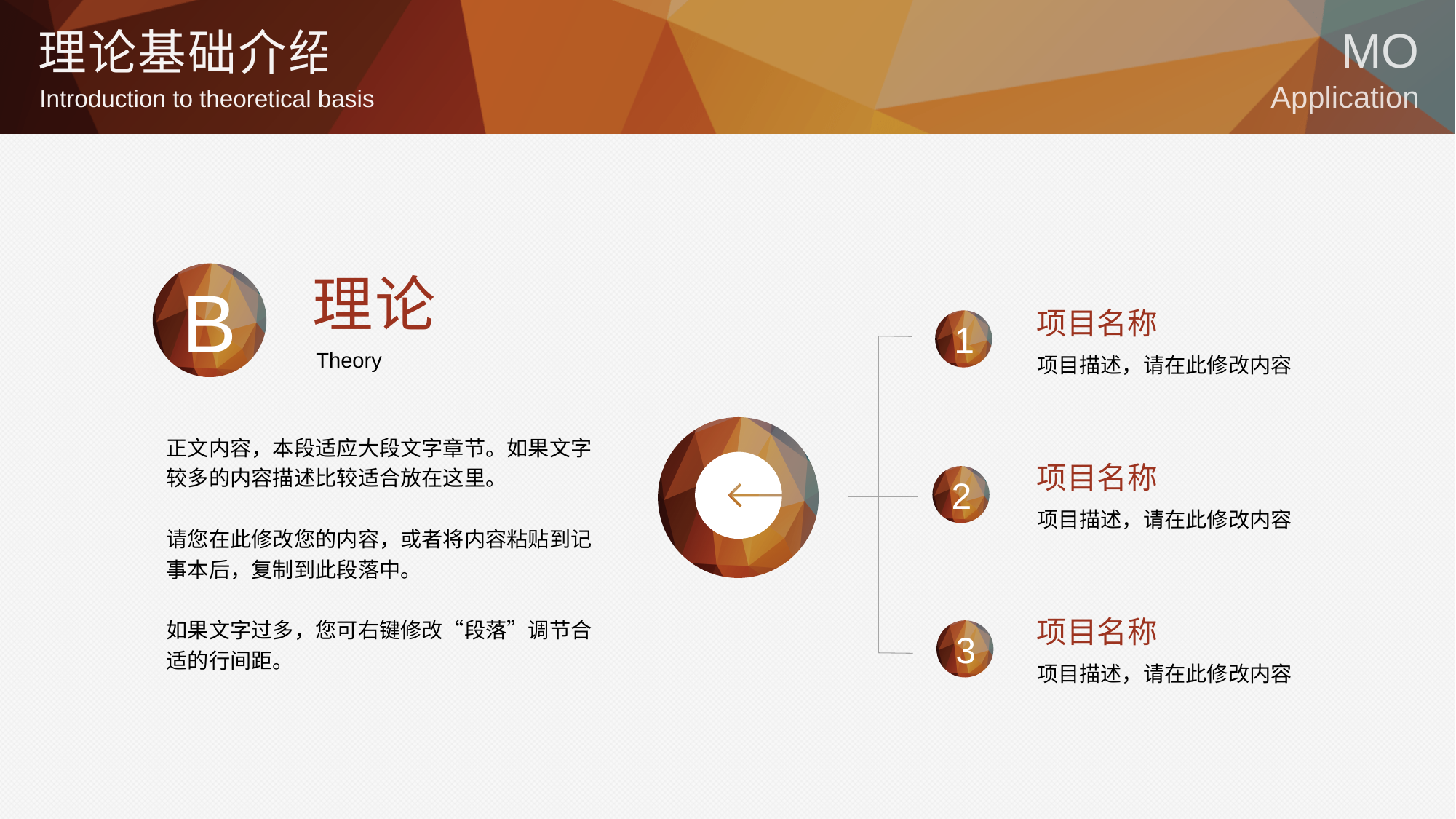

理论基础介绍
Introduction to theoretical basis
理论
B
项目名称
1
Theory
项目描述，请在此修改内容

正文内容，本段适应大段文字章节。如果文字较多的内容描述比较适合放在这里。
请您在此修改您的内容，或者将内容粘贴到记事本后，复制到此段落中。

如果文字过多，您可右键修改“段落”调节合适的行间距。

项目名称
2
项目描述，请在此修改内容
项目名称
3
项目描述，请在此修改内容